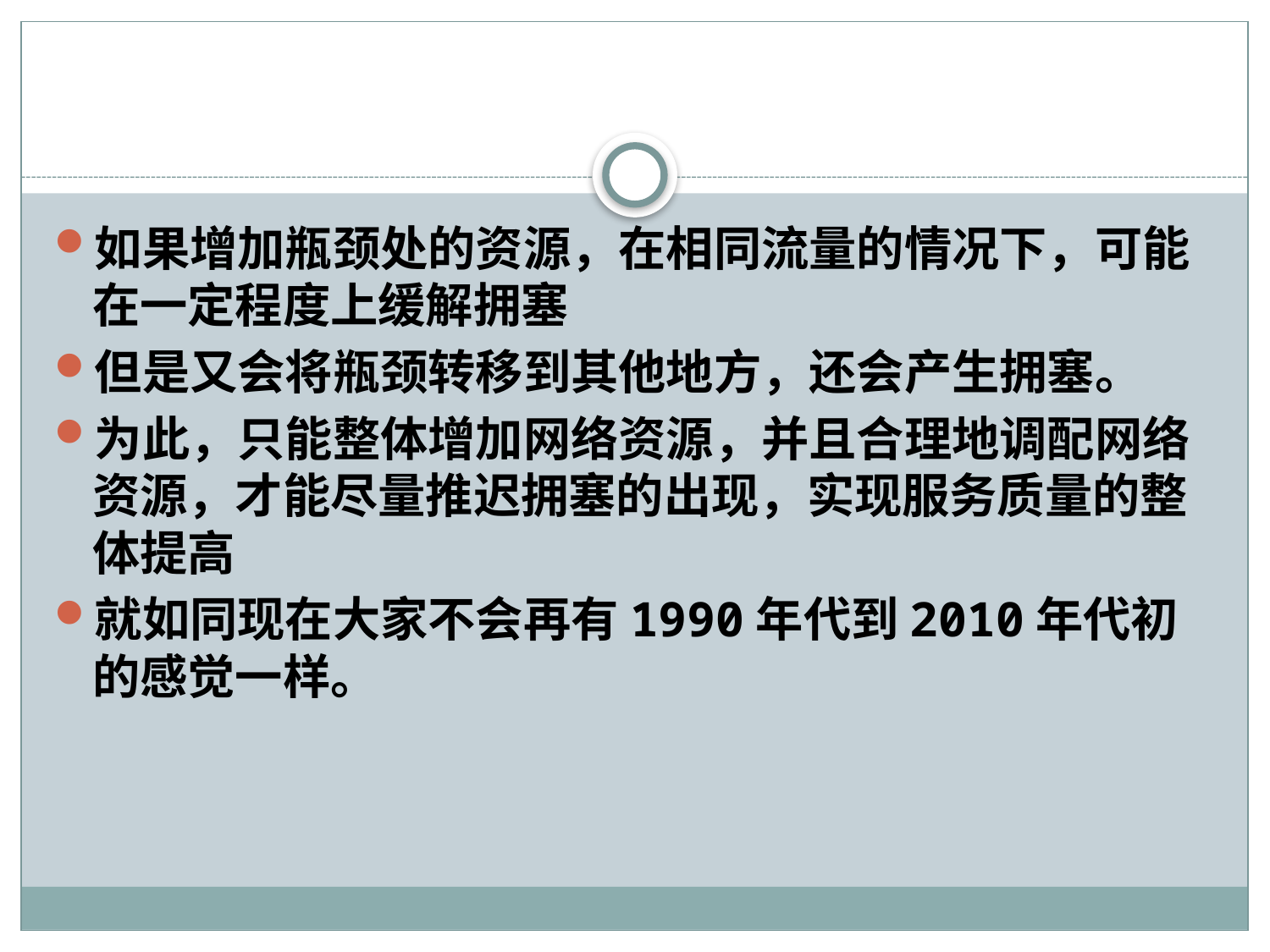

#
如果增加瓶颈处的资源，在相同流量的情况下，可能在一定程度上缓解拥塞
但是又会将瓶颈转移到其他地方，还会产生拥塞。
为此，只能整体增加网络资源，并且合理地调配网络资源，才能尽量推迟拥塞的出现，实现服务质量的整体提高
就如同现在大家不会再有1990年代到2010年代初的感觉一样。